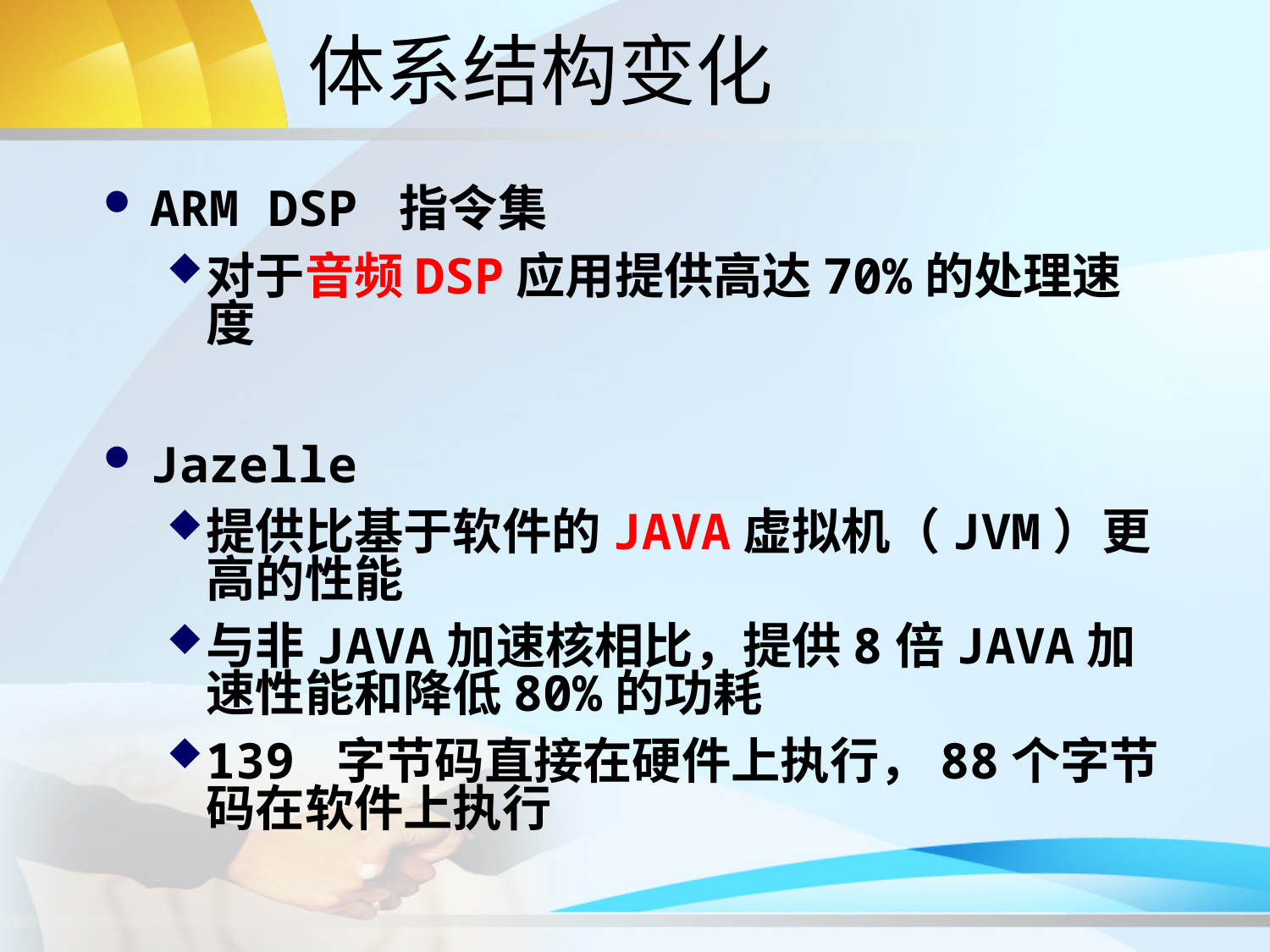

# 体系结构变化
ARM DSP 指令集
对于音频DSP应用提供高达70%的处理速度

Jazelle
提供比基于软件的JAVA虚拟机（JVM）更高的性能
与非JAVA加速核相比，提供8倍JAVA加速性能和降低80%的功耗
139 字节码直接在硬件上执行，88个字节码在软件上执行